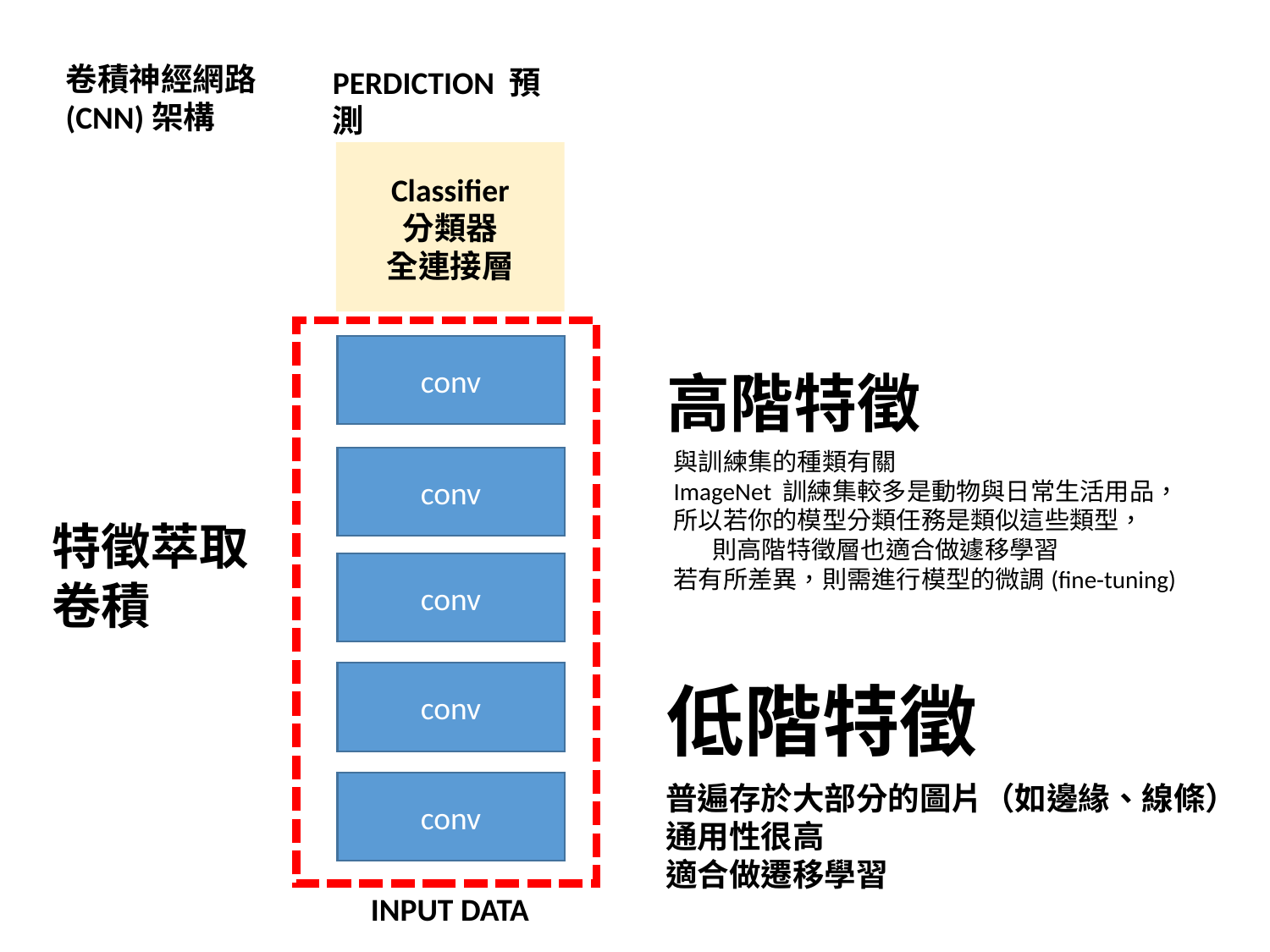

卷積神經網路
(CNN)架構
PERDICTION 預測
Classifier
分類器
全連接層

conv
高階特徵
與訓練集的種類有關
ImageNet 訓練集較多是動物與日常生活用品，
所以若你的模型分類任務是類似這些類型，
      則高階特徵層也適合做遽移學習
若有所差異，則需進行模型的微調(fine-tuning)
conv
特徵萃取
卷積
conv
conv
低階特徵
conv
普遍存於大部分的圖片（如邊緣、線條）
通用性很高
適合做遷移學習
INPUT DATA